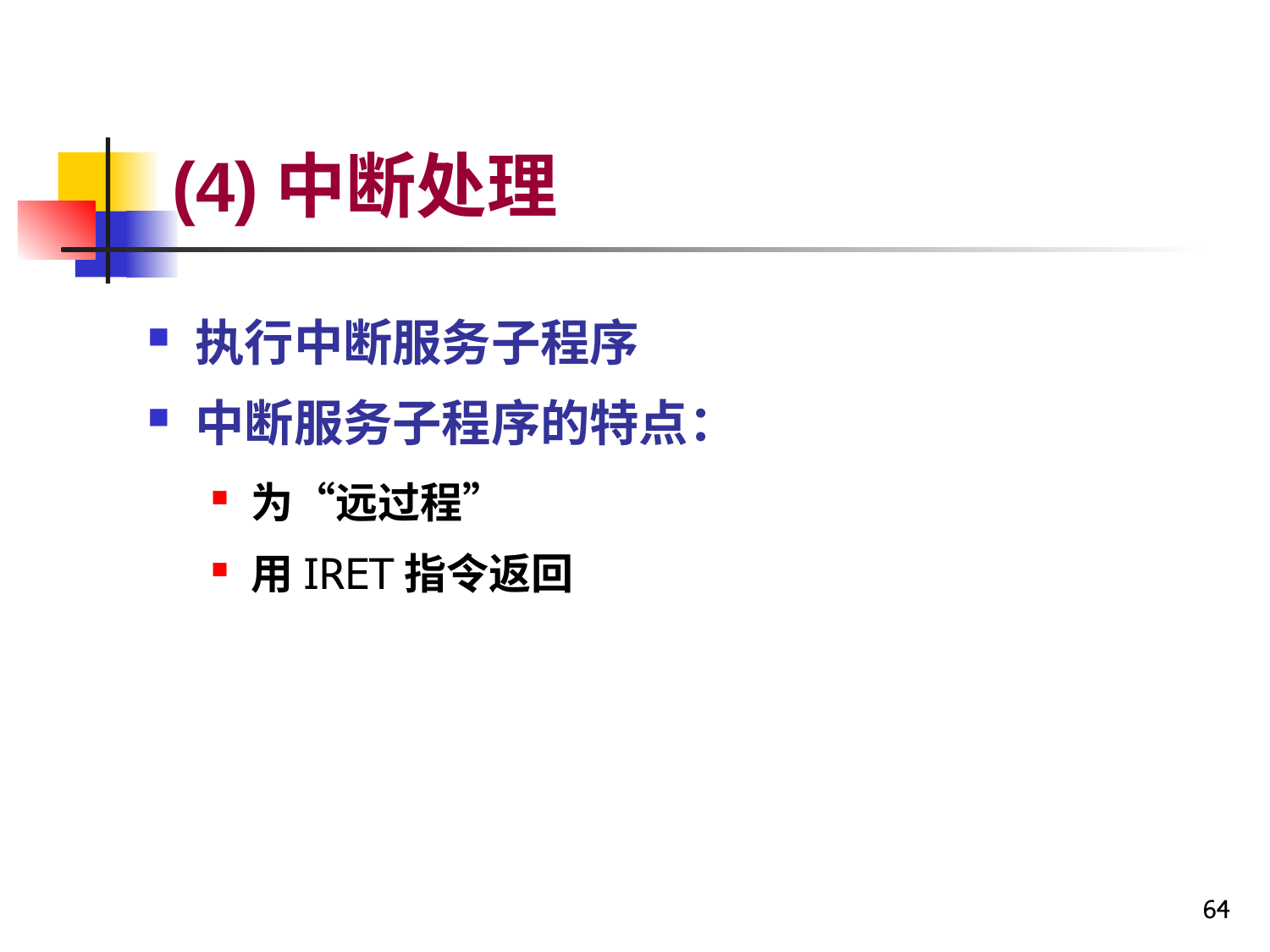

# (4)中断处理
执行中断服务子程序
中断服务子程序的特点：
为“远过程”
用IRET指令返回

64